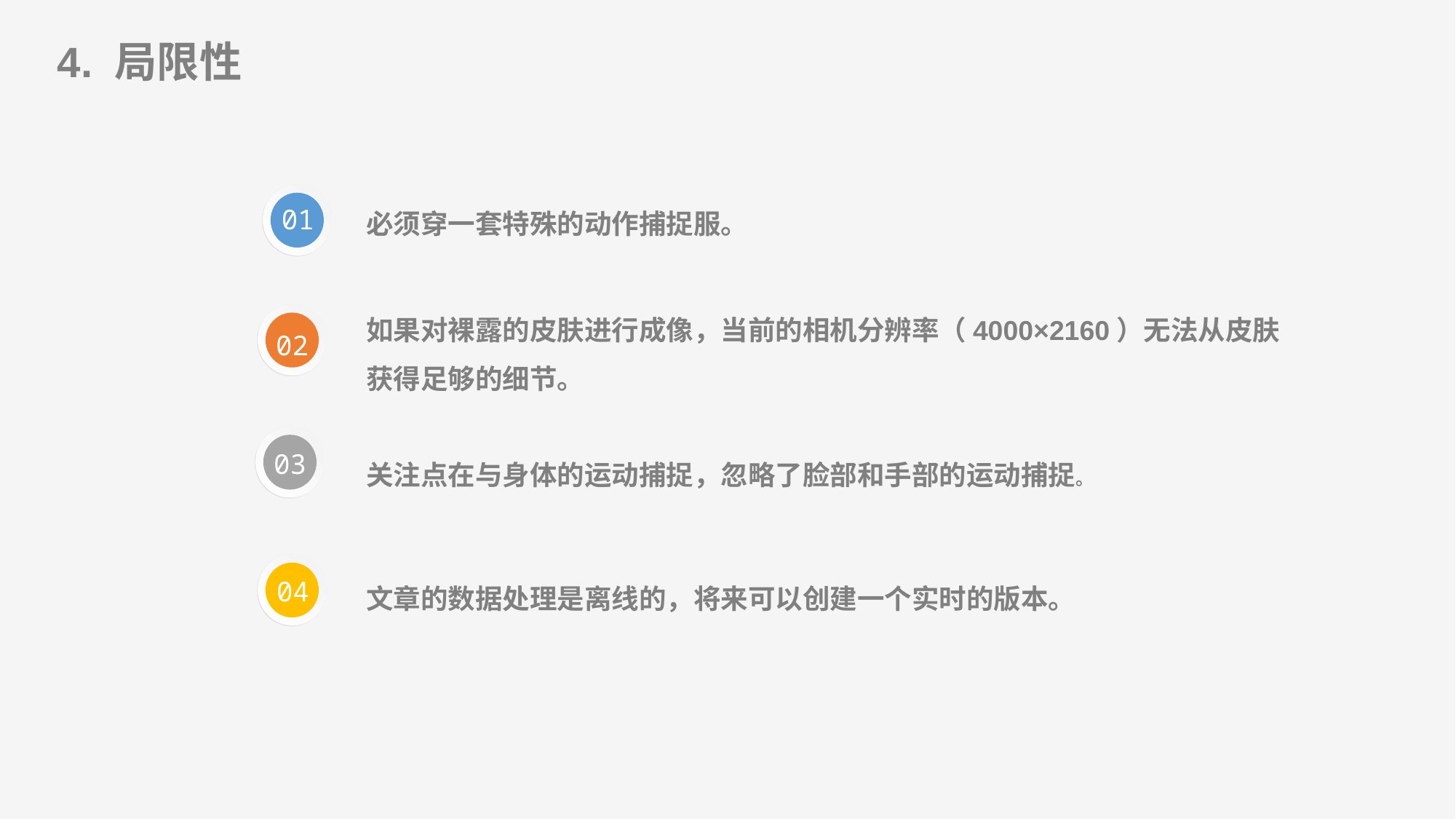

4. 局限性

必须穿一套特殊的动作捕捉服。

01
如果对裸露的皮肤进行成像，当前的相机分辨率（4000×2160）无法从皮肤获得足够的细节。

02

03
关注点在与身体的运动捕捉，忽略了脸部和手部的运动捕捉。

文章的数据处理是离线的，将来可以创建一个实时的版本。
04